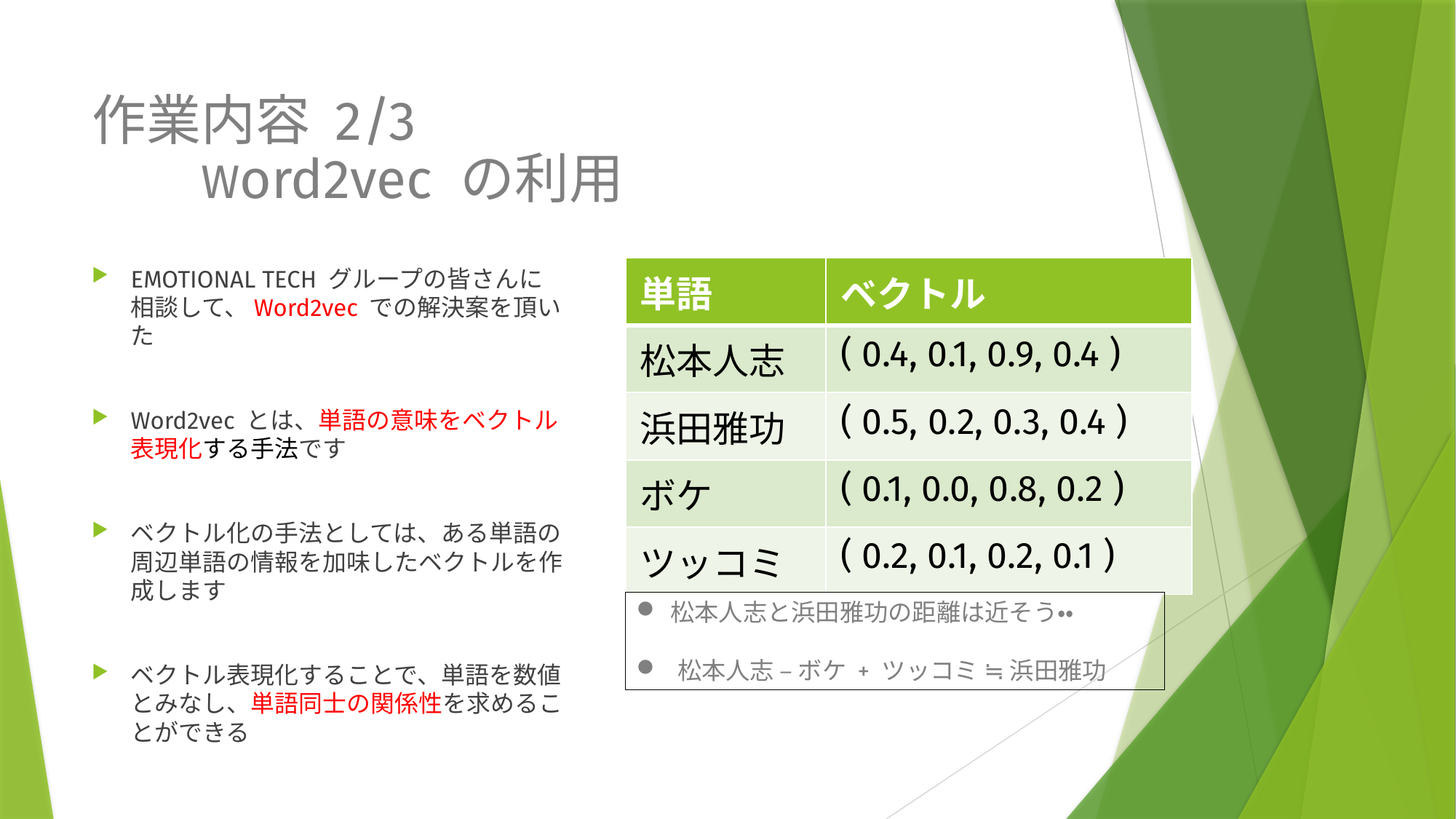

# 作業内容 2/3 Word2vec の利用
EMOTIONAL TECH グループの皆さんに相談して、Word2vec での解決案を頂いた

Word2vec とは、単語の意味をベクトル表現化する手法です

ベクトル化の手法としては、ある単語の周辺単語の情報を加味したベクトルを作成します

ベクトル表現化することで、単語を数値とみなし、単語同士の関係性を求めることができる
| 単語 | ベクトル |
| --- | --- |
| 松本人志 | ( 0.4, 0.1, 0.9, 0.4 ) |
| 浜田雅功 | ( 0.5, 0.2, 0.3, 0.4 ) |
| ボケ | ( 0.1, 0.0, 0.8, 0.2 ) |
| ツッコミ | ( 0.2, 0.1, 0.2, 0.1 ) |
松本人志と浜田雅功の距離は近そう・・

松本人志 – ボケ + ツッコミ ≒ 浜田雅功